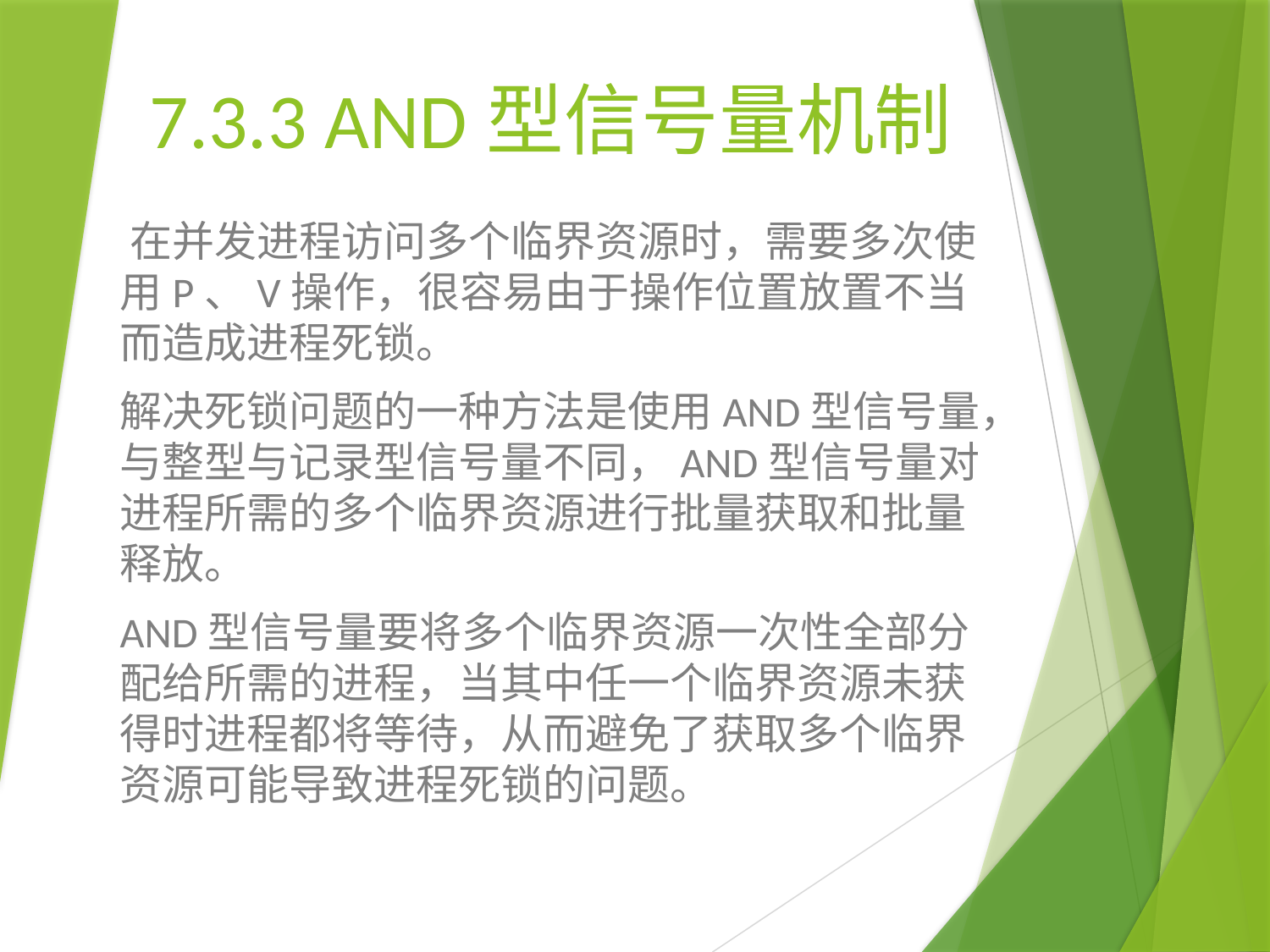

# 7.3.3 AND型信号量机制
     在并发进程访问多个临界资源时，需要多次使用P、V操作，很容易由于操作位置放置不当而造成进程死锁。
	解决死锁问题的一种方法是使用AND型信号量，与整型与记录型信号量不同，AND型信号量对进程所需的多个临界资源进行批量获取和批量释放。
	AND型信号量要将多个临界资源一次性全部分配给所需的进程，当其中任一个临界资源未获得时进程都将等待，从而避免了获取多个临界资源可能导致进程死锁的问题。